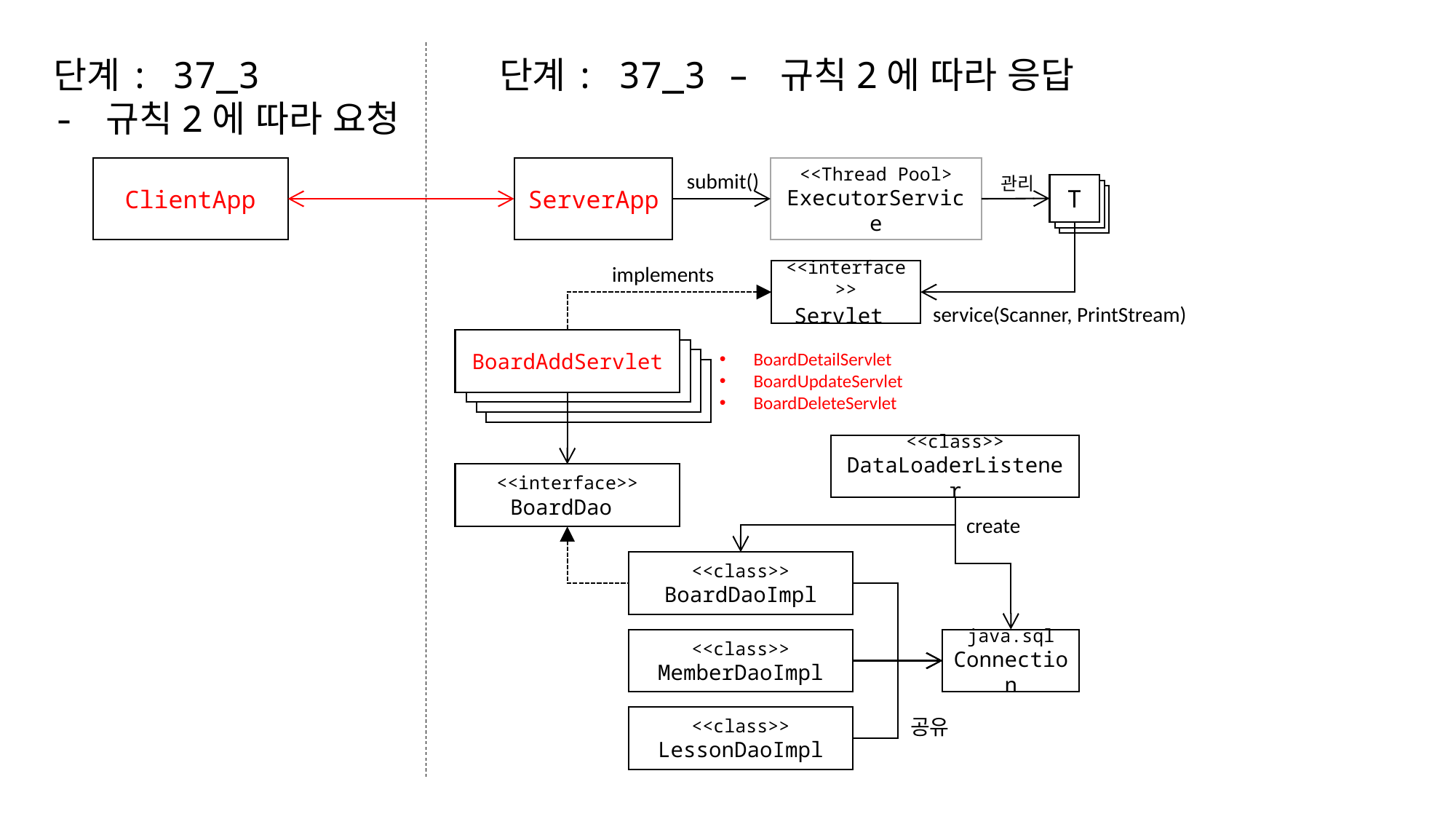

단계: 37_3
- 규칙2에 따라 요청
단계: 37_3 – 규칙2에 따라 응답
ClientApp
ServerApp
<<Thread Pool>
ExecutorService
submit()
관리
T
T
T
implements
<<interface>>
Servlet
service(Scanner, PrintStream)
BoardAddServlet
<<Skeleton>>
BoardAddServlet
BoardDetailServlet
BoardUpdateServlet
BoardDeleteServlet
<<Skeleton>>
BoardAddServlet
<<Skeleton>>
BoardAddServlet
<<class>>
DataLoaderListener
<<interface>>
BoardDao
create
<<class>>
BoardDaoImpl
<<class>>
MemberDaoImpl
java.sql
Connection
<<class>>
LessonDaoImpl
공유